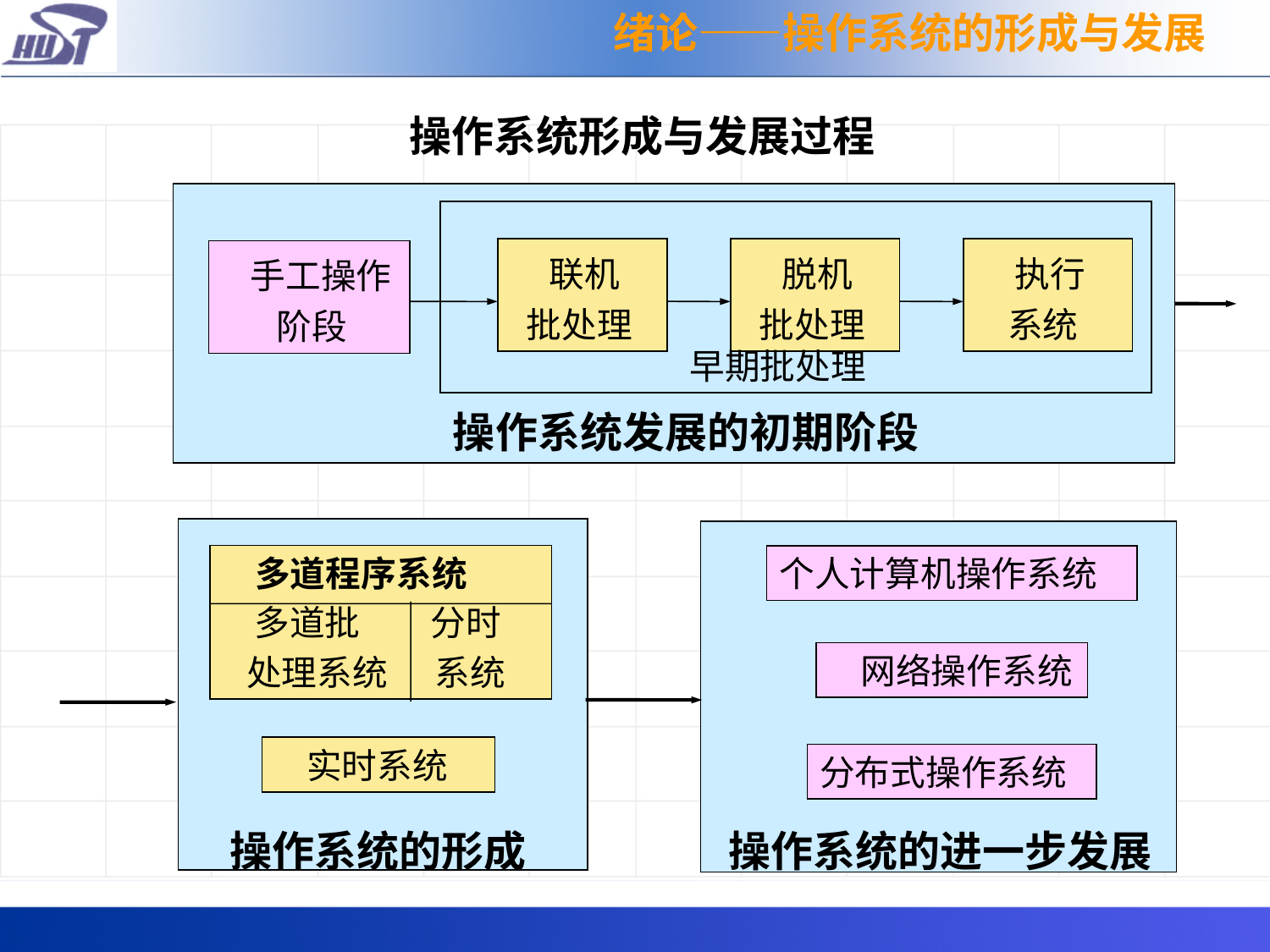

绪论——操作系统的形成与发展
操作系统形成与发展过程

                           操作系统发展的初期阶段
   操作系统初期阶段

                   早期批处理
   联机
 批处理
   脱机
 批处理
   执行
   系统
  手工操作
      阶段

   多道程序系统
   多道批         分时
  处理系统      系统

个人计算机操作系统
   网络操作系统

   实时系统
分布式操作系统
操作系统的形成
操作系统的进一步发展